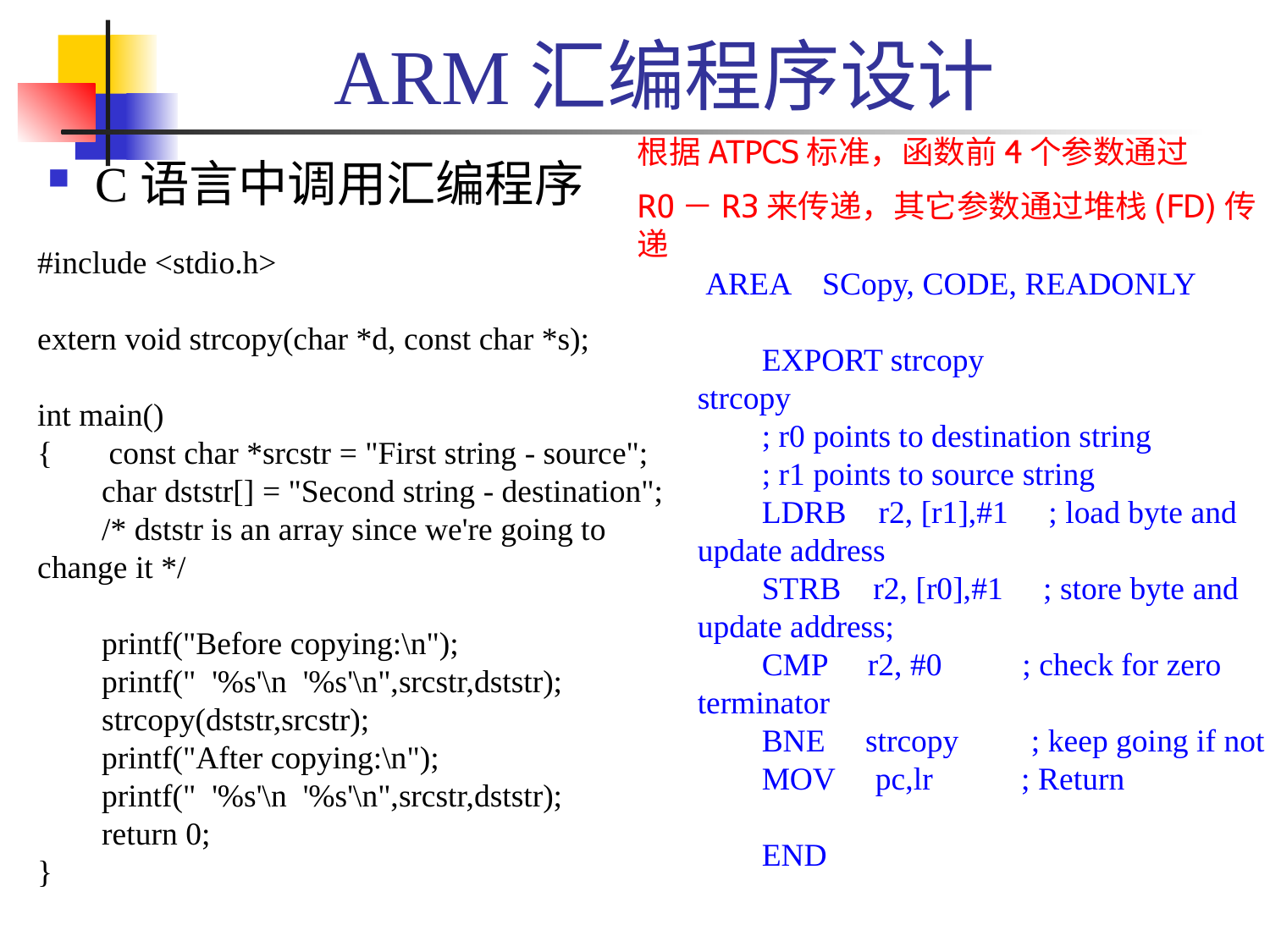

ARM汇编程序设计
根据ATPCS标准，函数前4个参数通过
R0－R3来传递，其它参数通过堆栈(FD)传递
C语言中调用汇编程序

#include <stdio.h>

extern void strcopy(char *d, const char *s);

int main()
{       const char *srcstr = "First string - source";
        char dststr[] = "Second string - destination";
        /* dststr is an array since we're going to change it */

        printf("Before copying:\n");
        printf("  '%s'\n  '%s'\n",srcstr,dststr);
        strcopy(dststr,srcstr);
        printf("After copying:\n");
        printf("  '%s'\n  '%s'\n",srcstr,dststr);
        return 0;
}
 AREA    SCopy, CODE, READONLY

        EXPORT strcopy
strcopy
        ; r0 points to destination string
        ; r1 points to source string
        LDRB    r2, [r1],#1     ; load byte and update address
        STRB    r2, [r0],#1     ; store byte and update address;
        CMP     r2, #0          ; check for zero terminator
        BNE     strcopy         ; keep going if not
        MOV     pc,lr           ; Return

        END